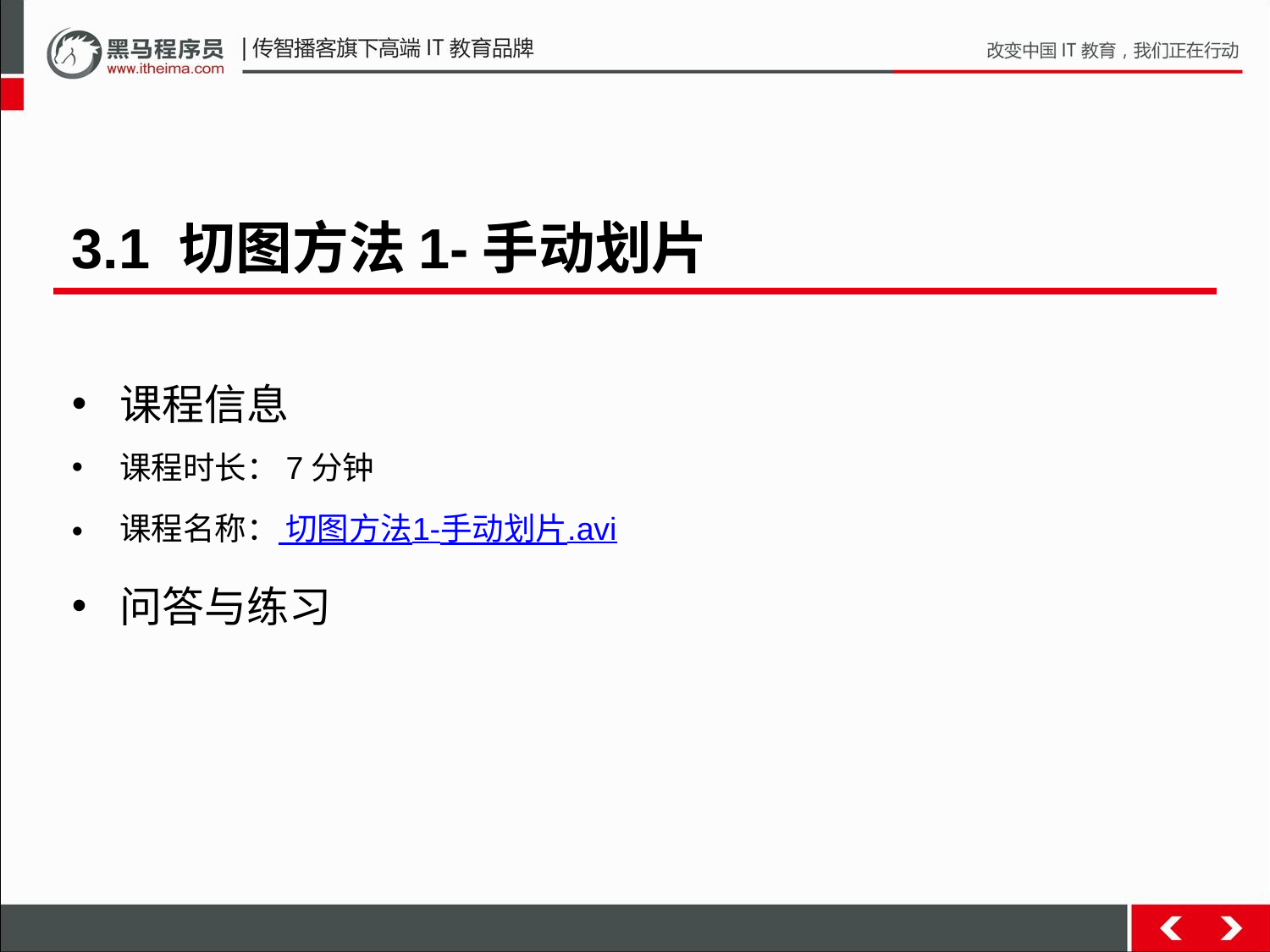

3.1 切图方法1-手动划片
课程信息
课程时长：7分钟
课程名称： 切图方法1-手动划片.avi
问答与练习